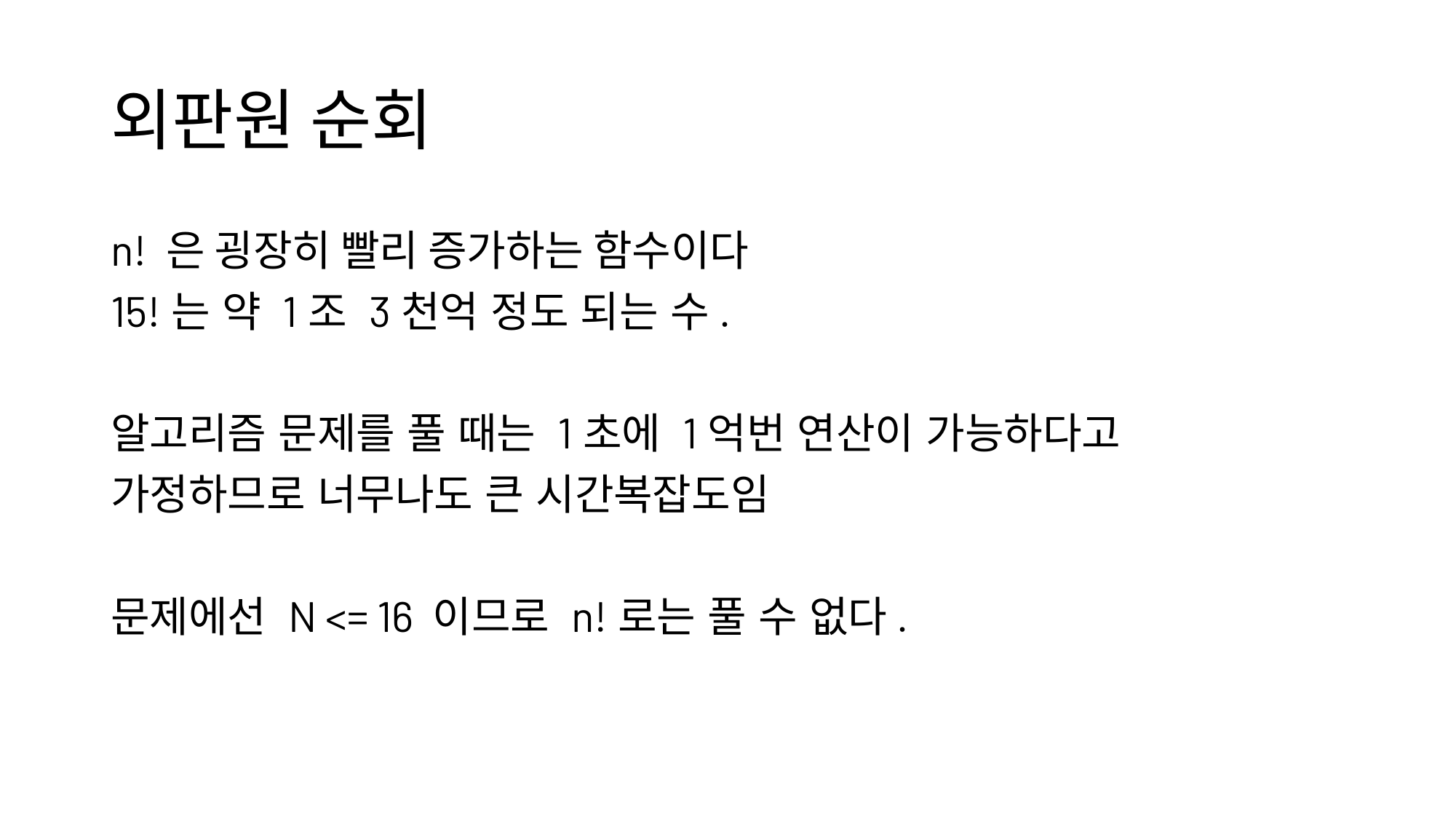

# 외판원 순회
n! 은 굉장히 빨리 증가하는 함수이다
15!는 약 1조 3천억 정도 되는 수.

알고리즘 문제를 풀 때는 1초에 1억번 연산이 가능하다고
가정하므로 너무나도 큰 시간복잡도임

문제에선 N <= 16 이므로 n!로는 풀 수 없다.